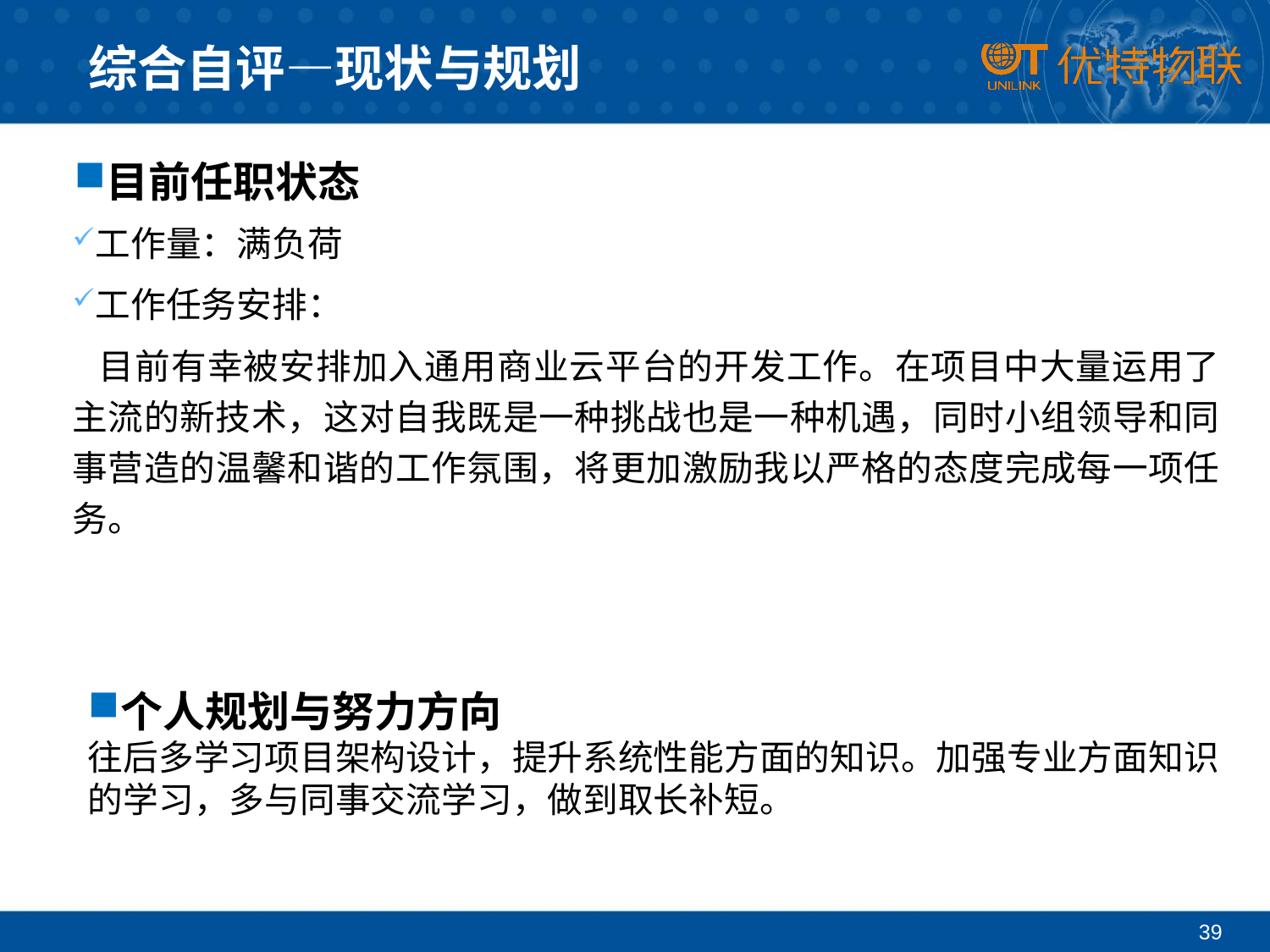

# 综合自评—现状与规划
目前任职状态

工作量：满负荷
工作任务安排：
  目前有幸被安排加入通用商业云平台的开发工作。在项目中大量运用了主流的新技术，这对自我既是一种挑战也是一种机遇，同时小组领导和同事营造的温馨和谐的工作氛围，将更加激励我以严格的态度完成每一项任务。
个人规划与努力方向
往后多学习项目架构设计，提升系统性能方面的知识。加强专业方面知识
的学习，多与同事交流学习，做到取长补短。
39